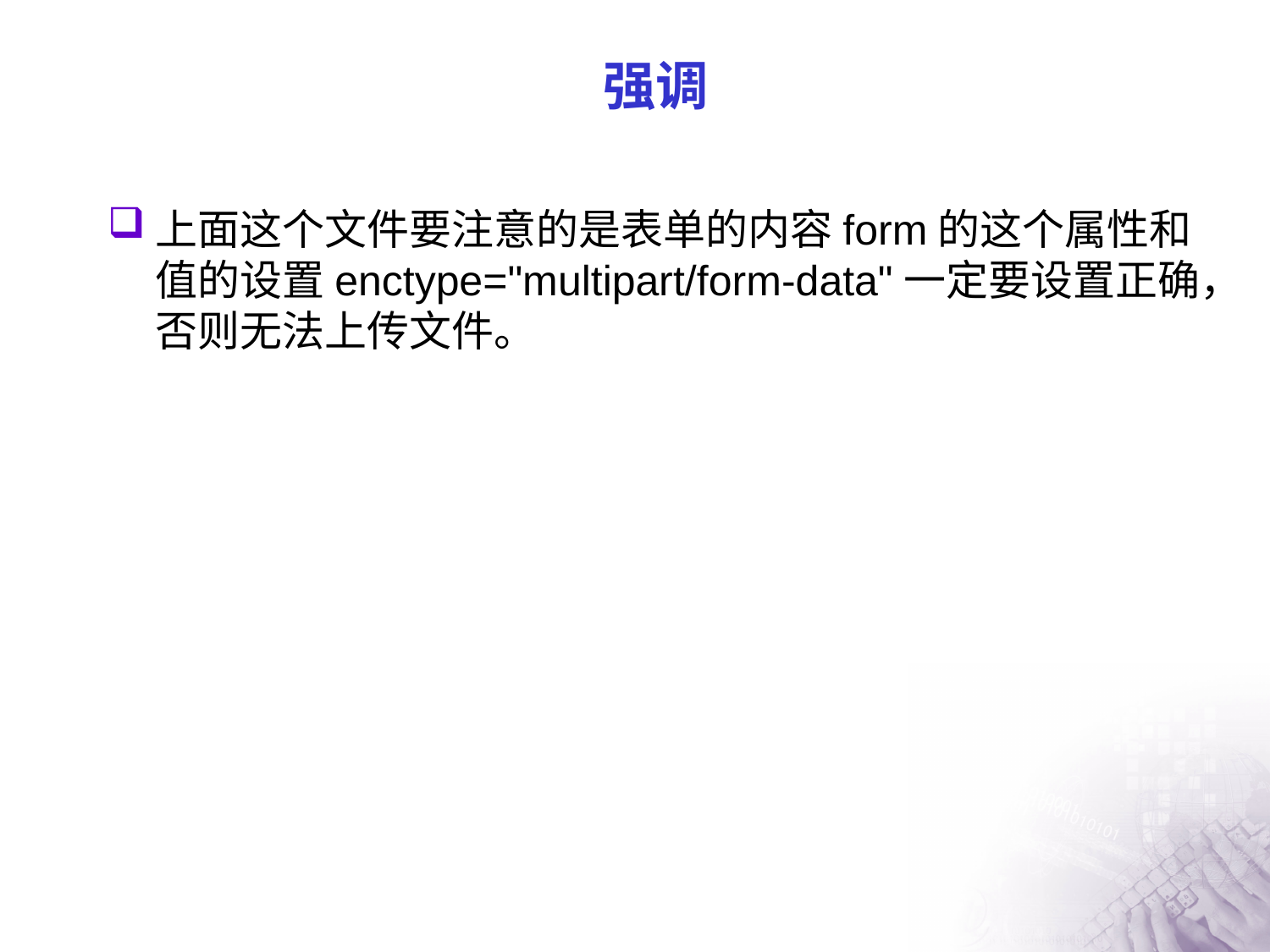

# 强调
上面这个文件要注意的是表单的内容form的这个属性和值的设置enctype="multipart/form-data"一定要设置正确，否则无法上传文件。